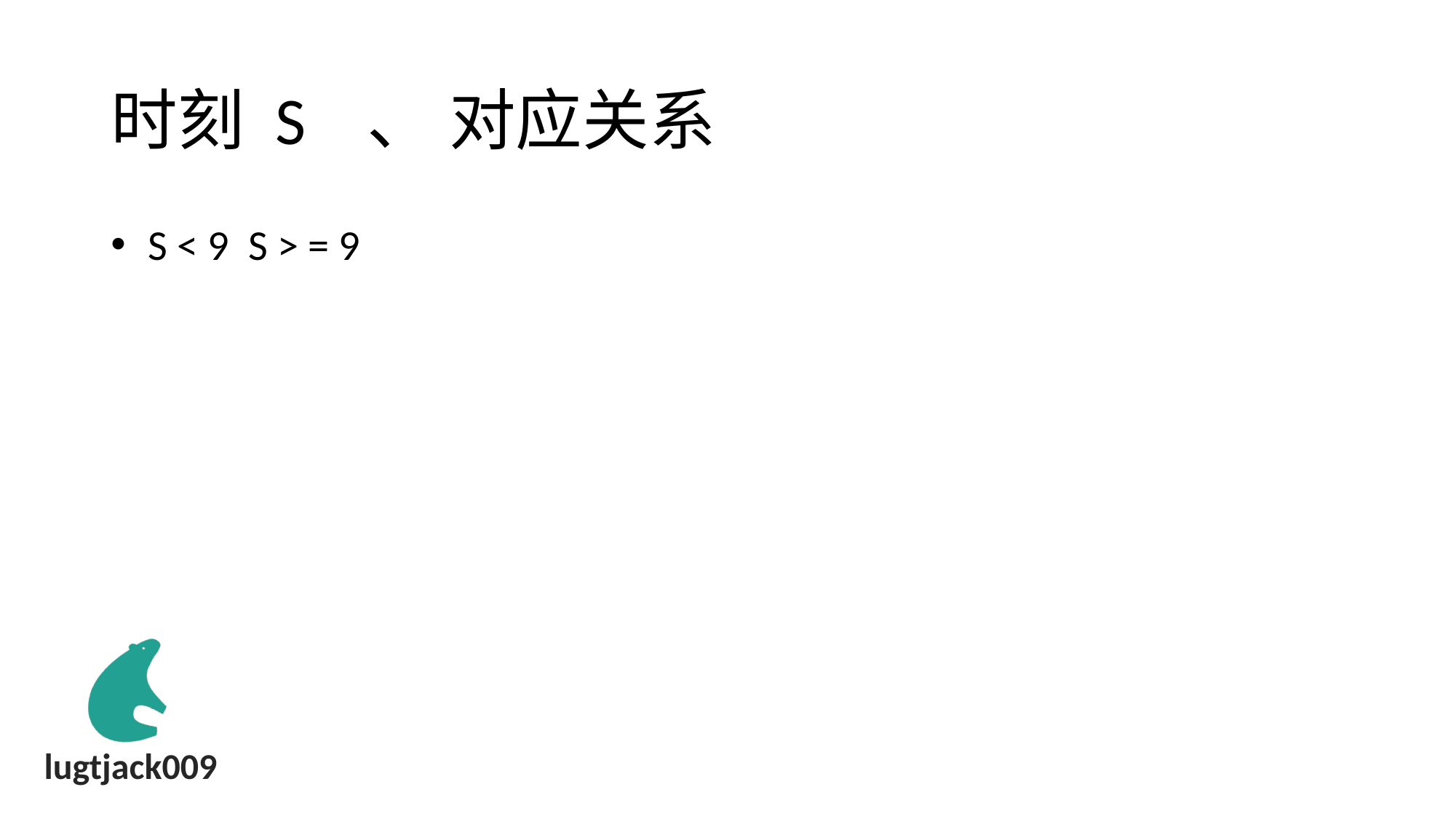

# 时刻 S   、 对应关系
 S < 9  S > = 9